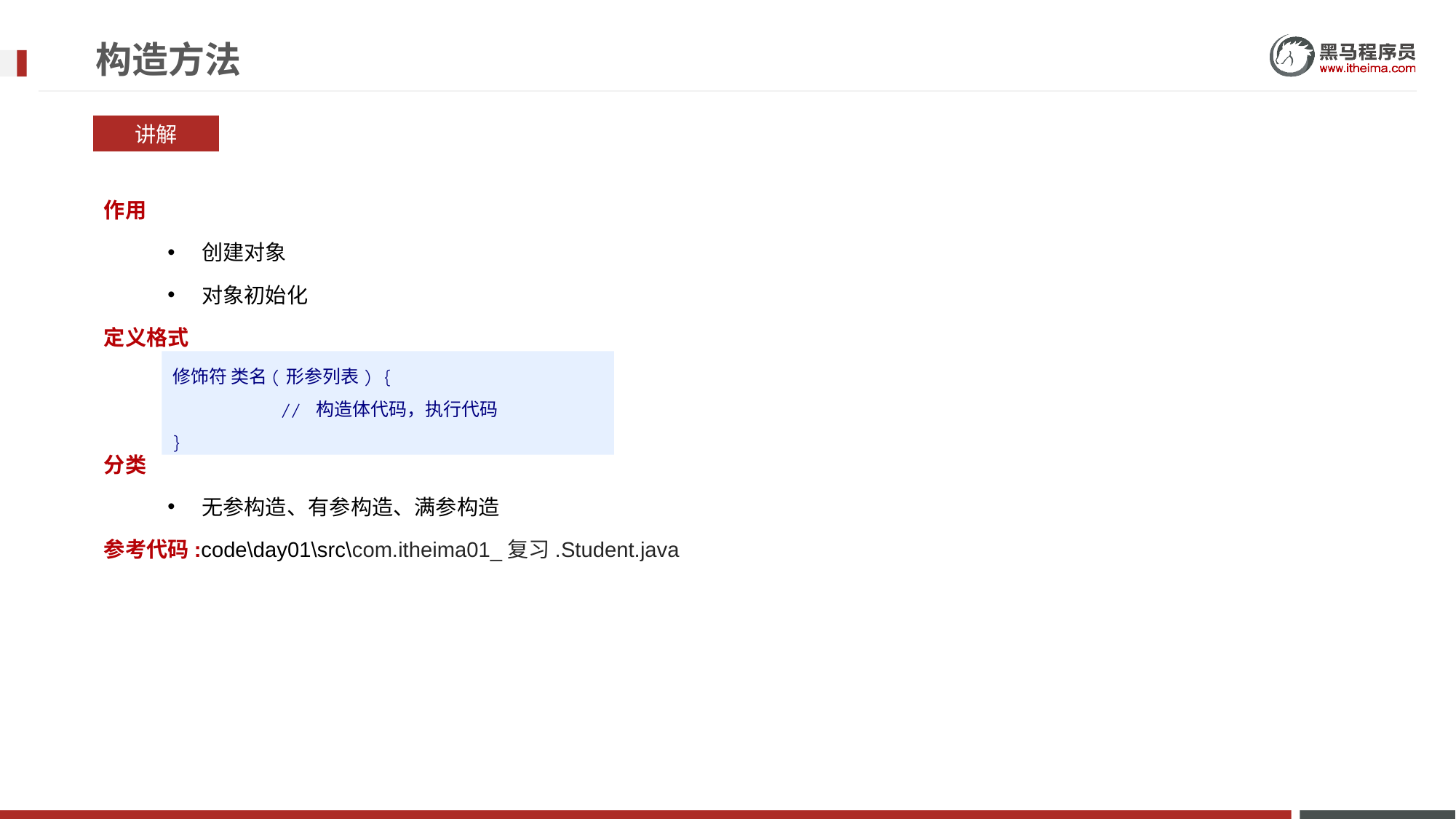

# 构造方法
讲解
作用
创建对象
对象初始化
定义格式

分类
无参构造、有参构造、满参构造
参考代码:code\day01\src\com.itheima01_复习.Student.java

修饰符 类名(形参列表) {
	// 构造体代码，执行代码
}